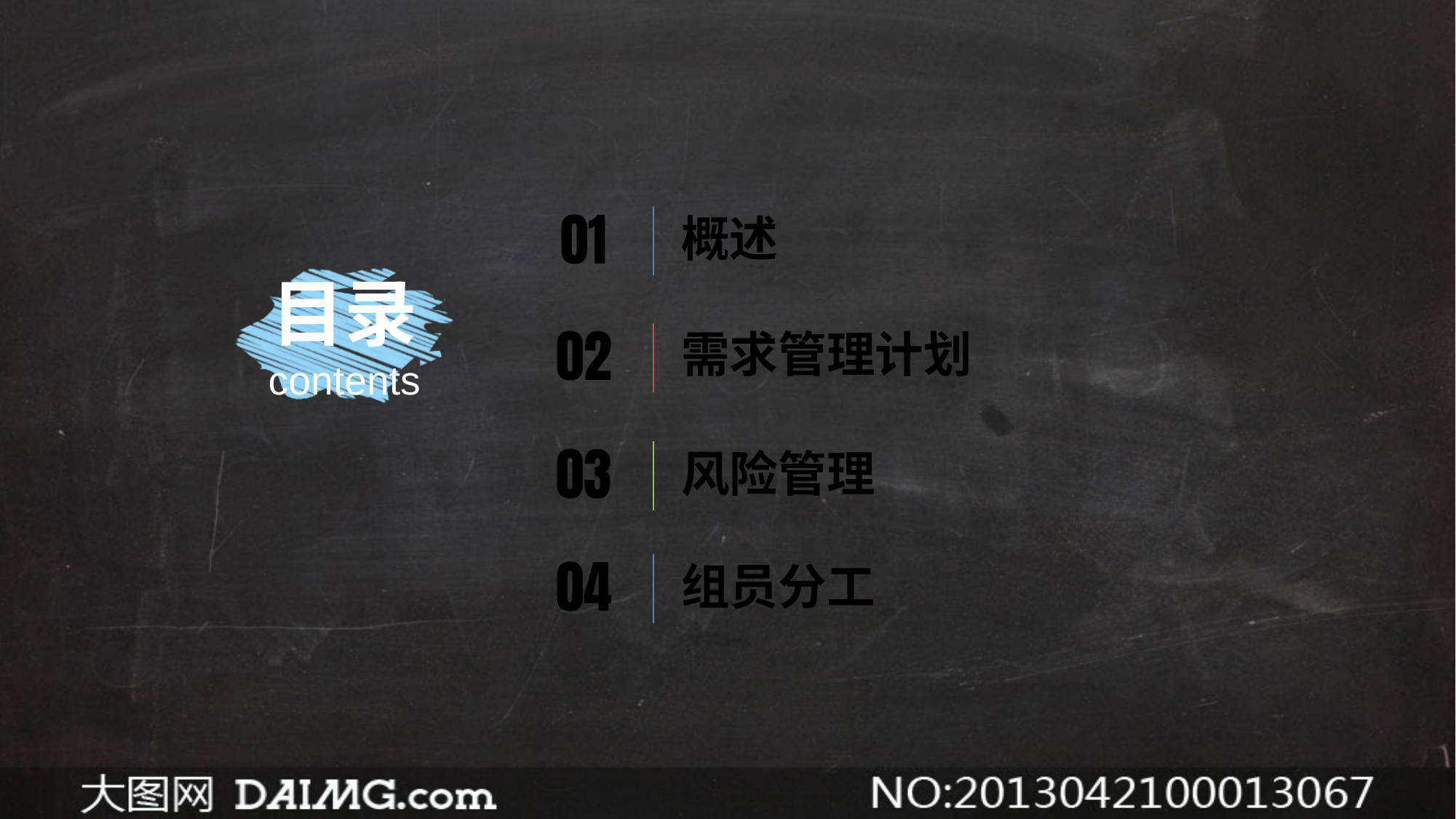

01
概述
目录
contents
02
需求管理计划
03
风险管理
04
组员分工